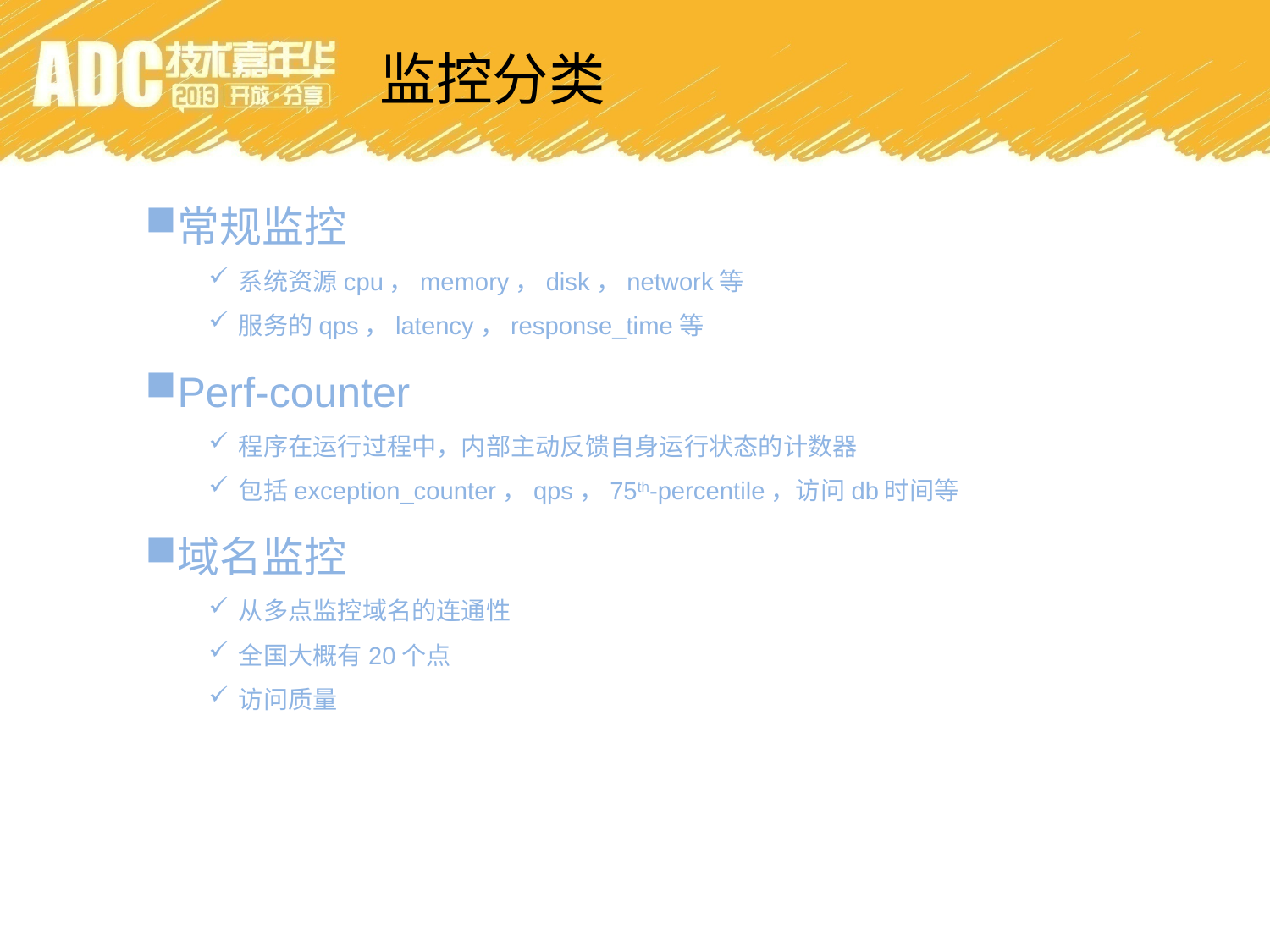

监控分类
常规监控
系统资源cpu，memory，disk，network等
服务的qps，latency，response_time等
Perf-counter
程序在运行过程中，内部主动反馈自身运行状态的计数器
包括exception_counter，qps，75th-percentile，访问db时间等
域名监控
从多点监控域名的连通性
全国大概有20个点
访问质量